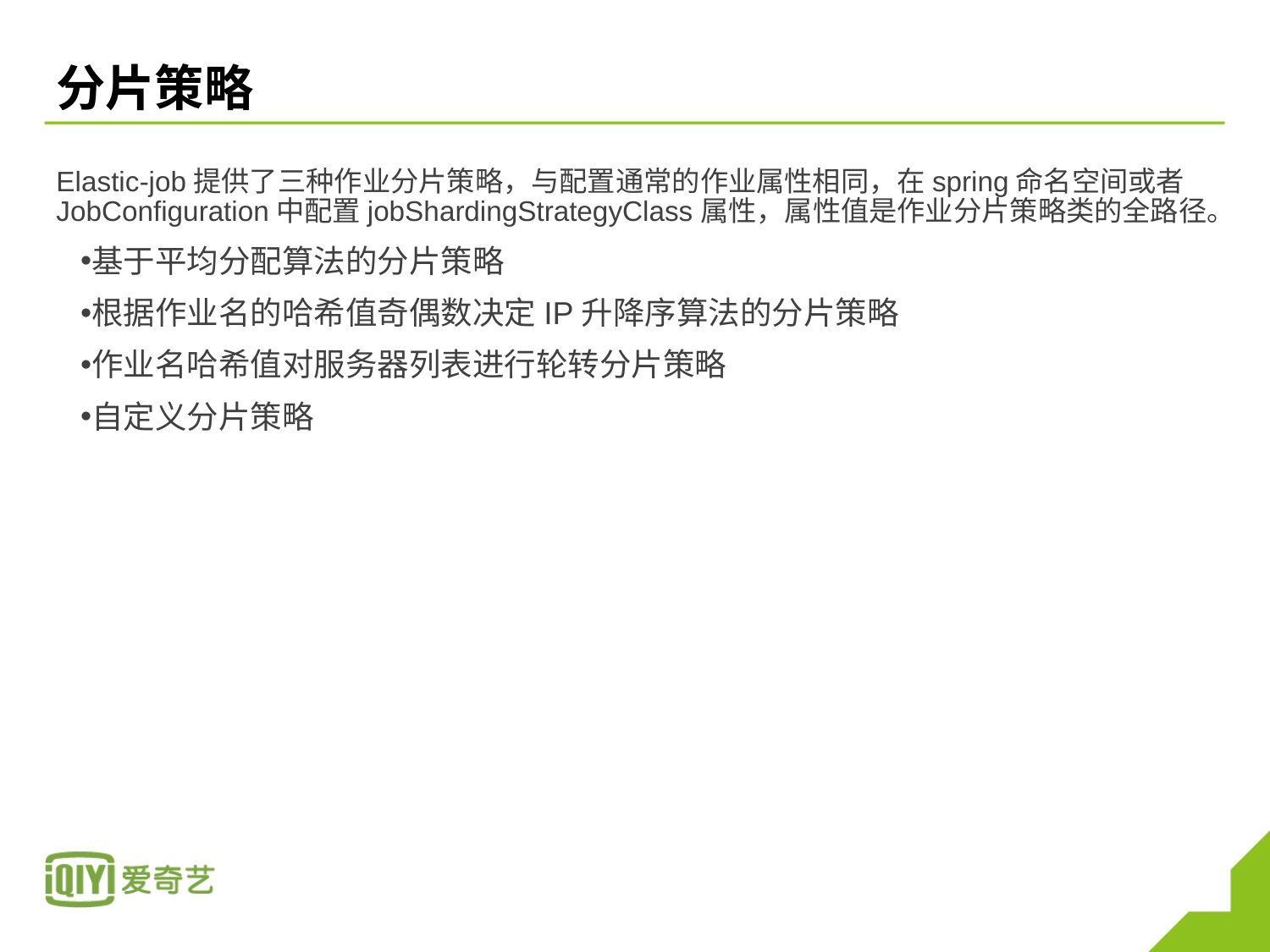

# 分片策略
Elastic-job提供了三种作业分片策略，与配置通常的作业属性相同，在spring命名空间或者JobConfiguration中配置jobShardingStrategyClass属性，属性值是作业分片策略类的全路径。
基于平均分配算法的分片策略
根据作业名的哈希值奇偶数决定IP升降序算法的分片策略
作业名哈希值对服务器列表进行轮转分片策略
自定义分片策略